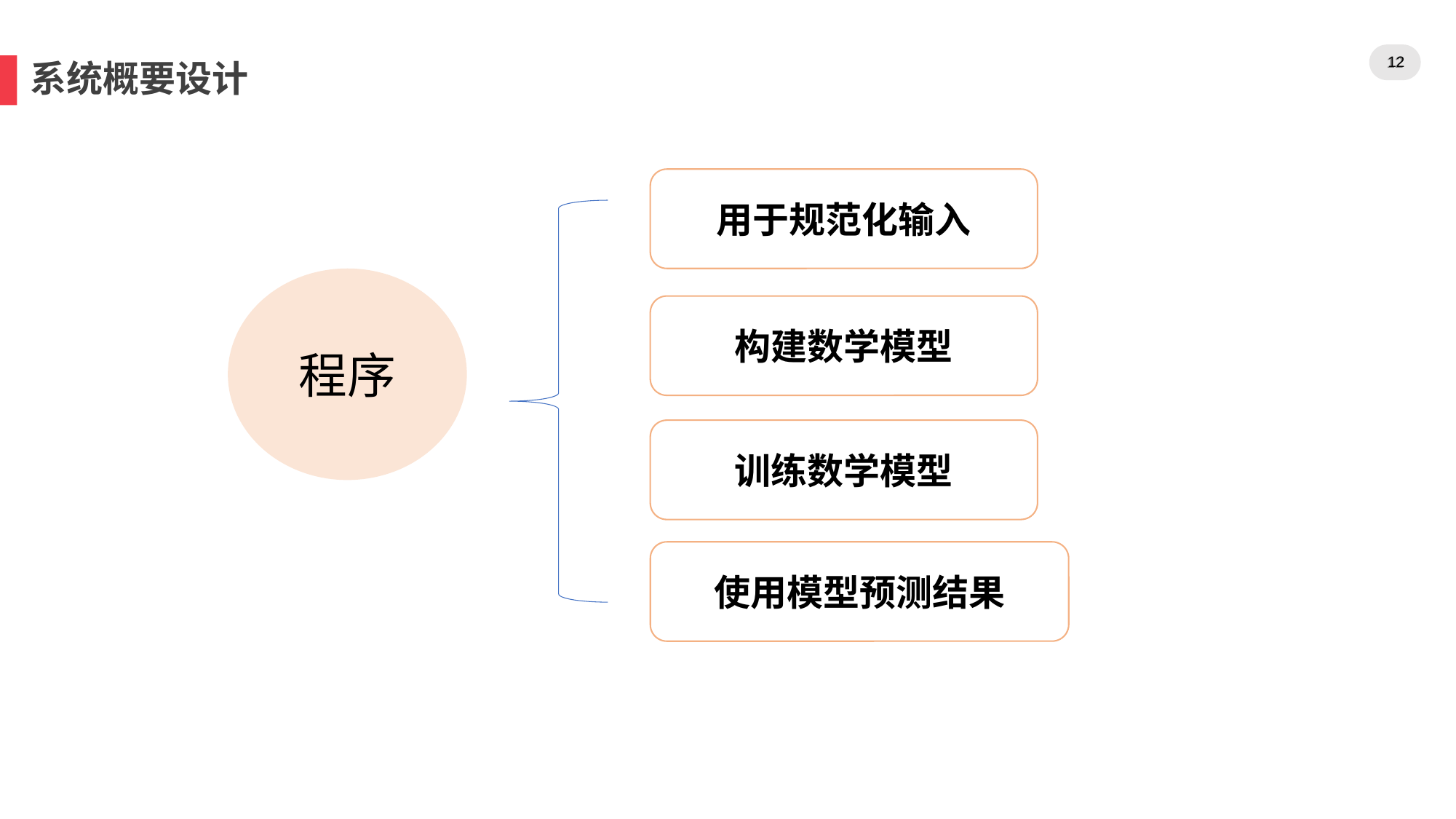

12
12
系统概要设计
用于规范化输入

程序
构建数学模型
训练数学模型
使用模型预测结果